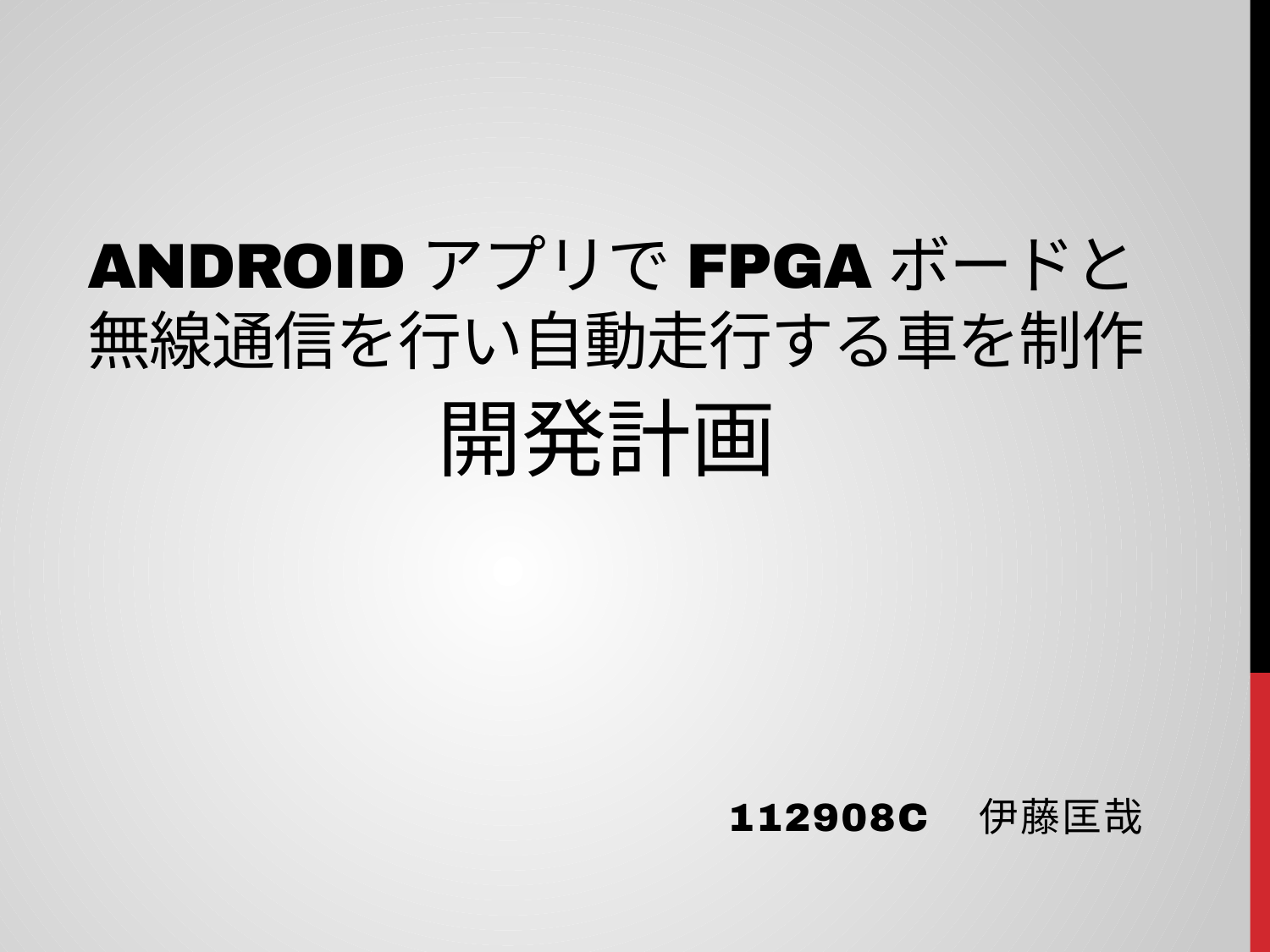

# AndroidアプリでFPGAボードと無線通信を行い自動走行する車を制作
開発計画
112908C　伊藤匡哉